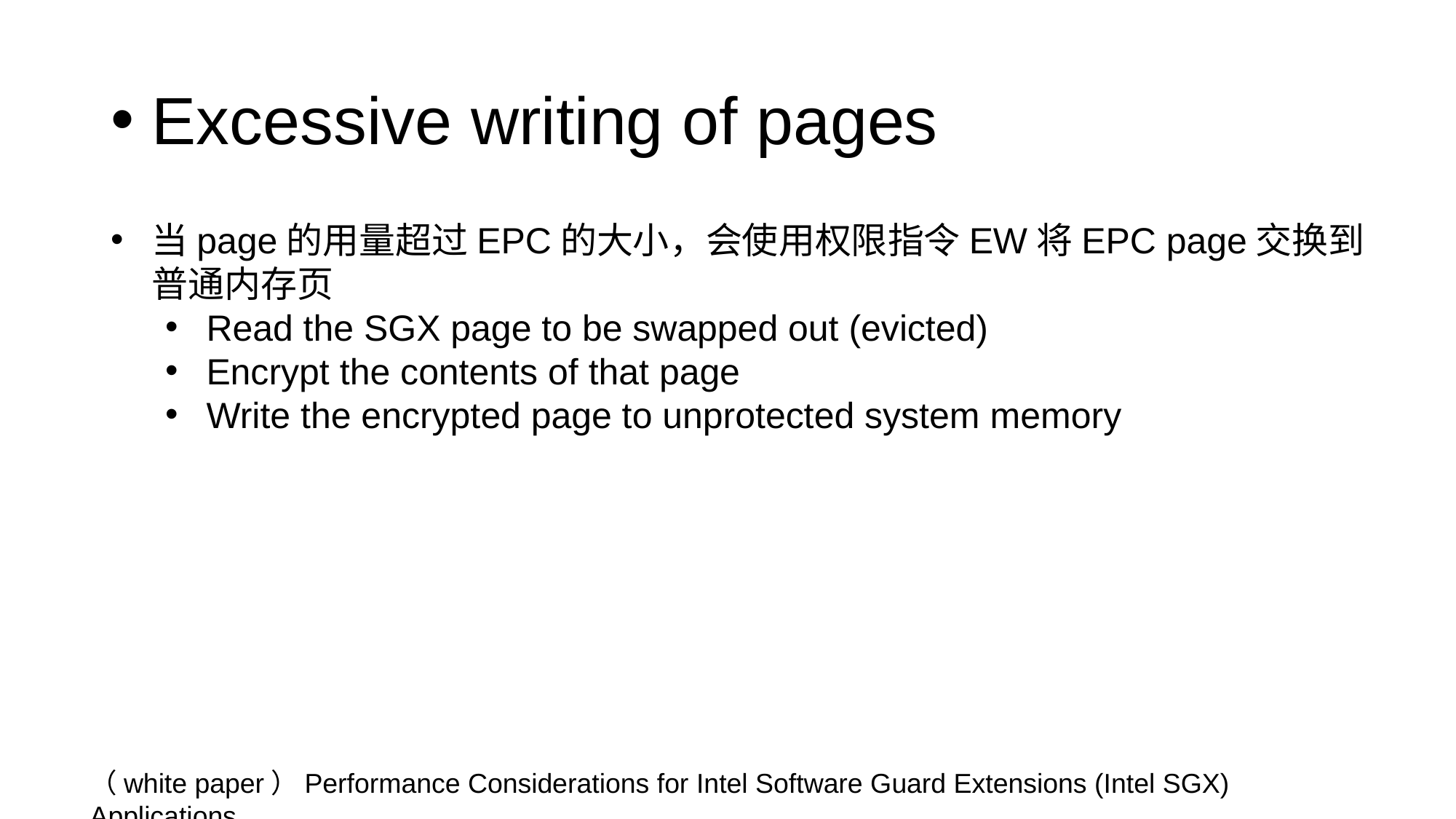

# Excessive writing of pages
当page的用量超过EPC的大小，会使用权限指令EW将EPC page交换到普通内存页
Read the SGX page to be swapped out (evicted)
Encrypt the contents of that page
Write the encrypted page to unprotected system memory

（white paper）Performance Considerations for Intel Software Guard Extensions (Intel SGX) Applications